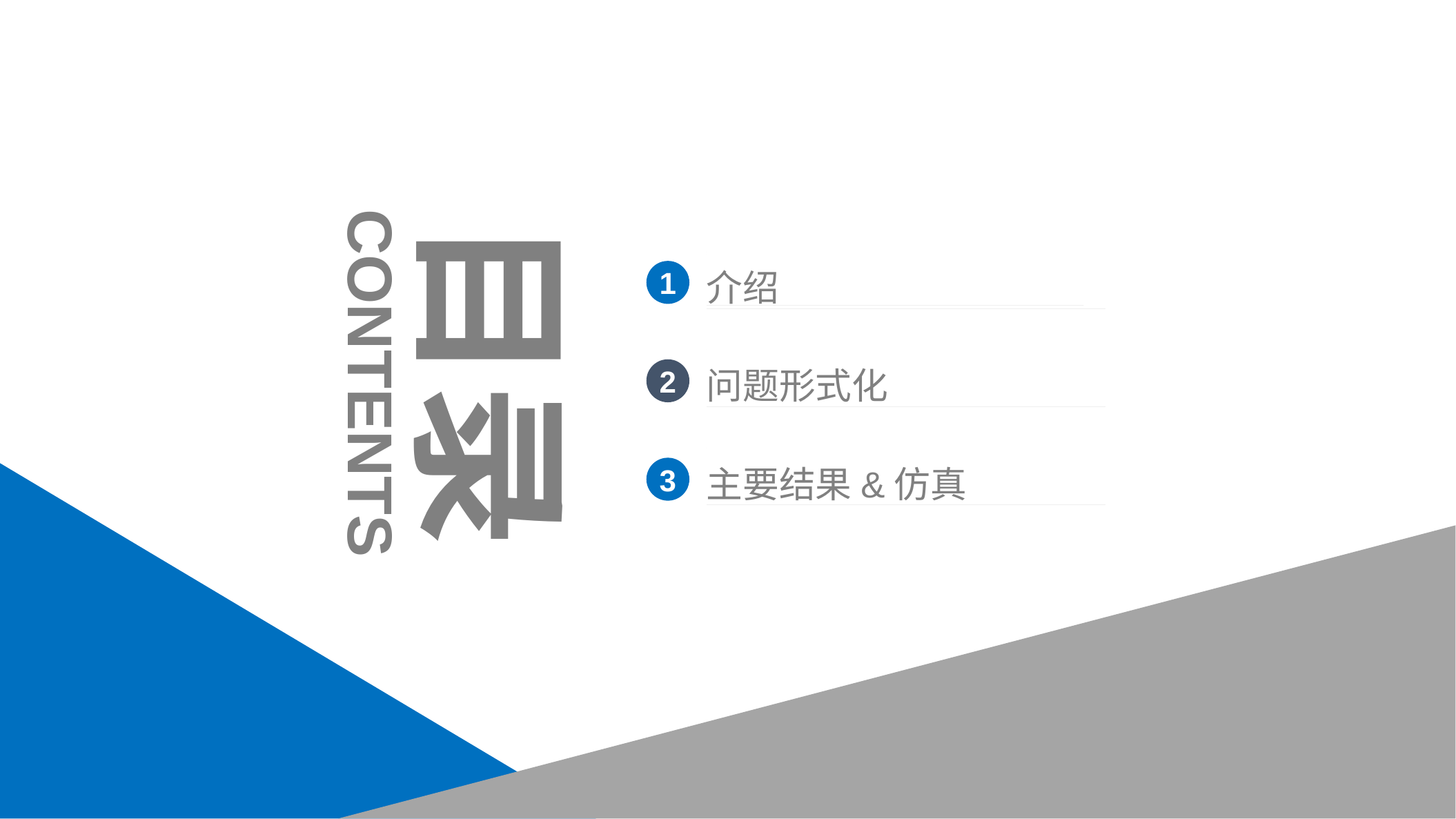

目录

介绍
1
CONTENTS
问题形式化
2
主要结果&仿真
3